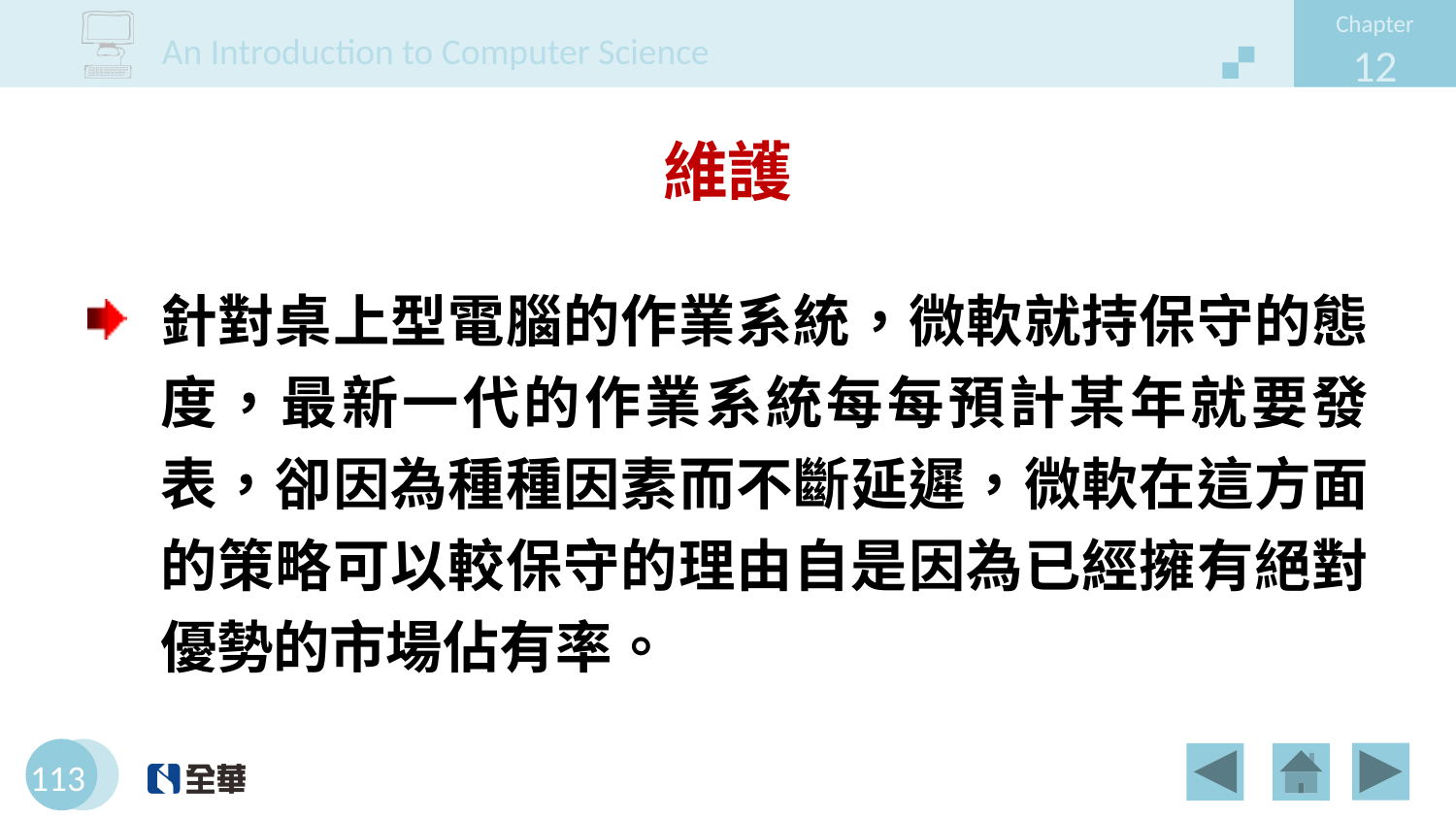

# 維護
針對桌上型電腦的作業系統，微軟就持保守的態度，最新一代的作業系統每每預計某年就要發表，卻因為種種因素而不斷延遲，微軟在這方面的策略可以較保守的理由自是因為已經擁有絕對優勢的市場佔有率。